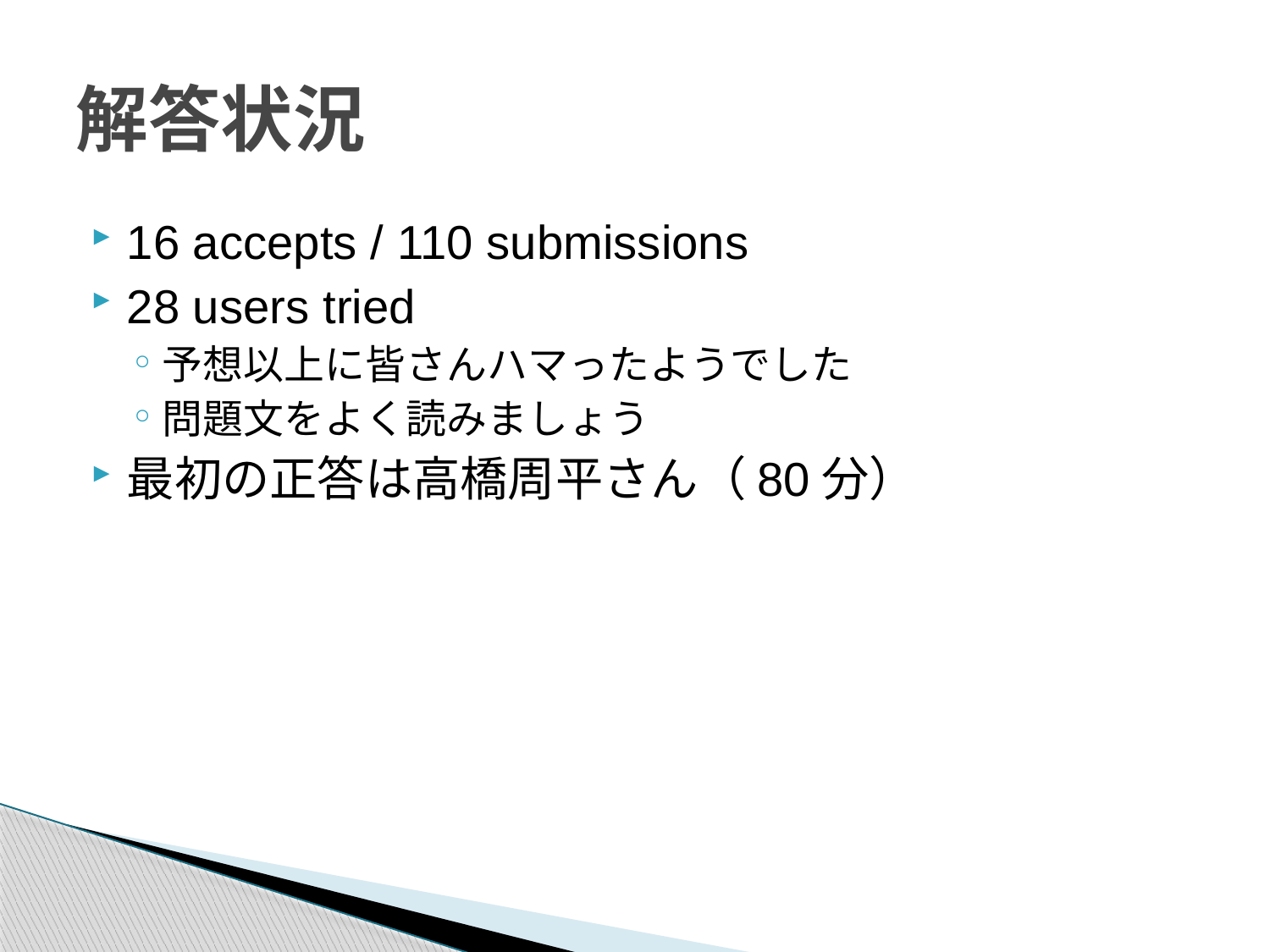

# 解答状況
16 accepts / 110 submissions
28 users tried
予想以上に皆さんハマったようでした
問題文をよく読みましょう
最初の正答は高橋周平さん（80分）